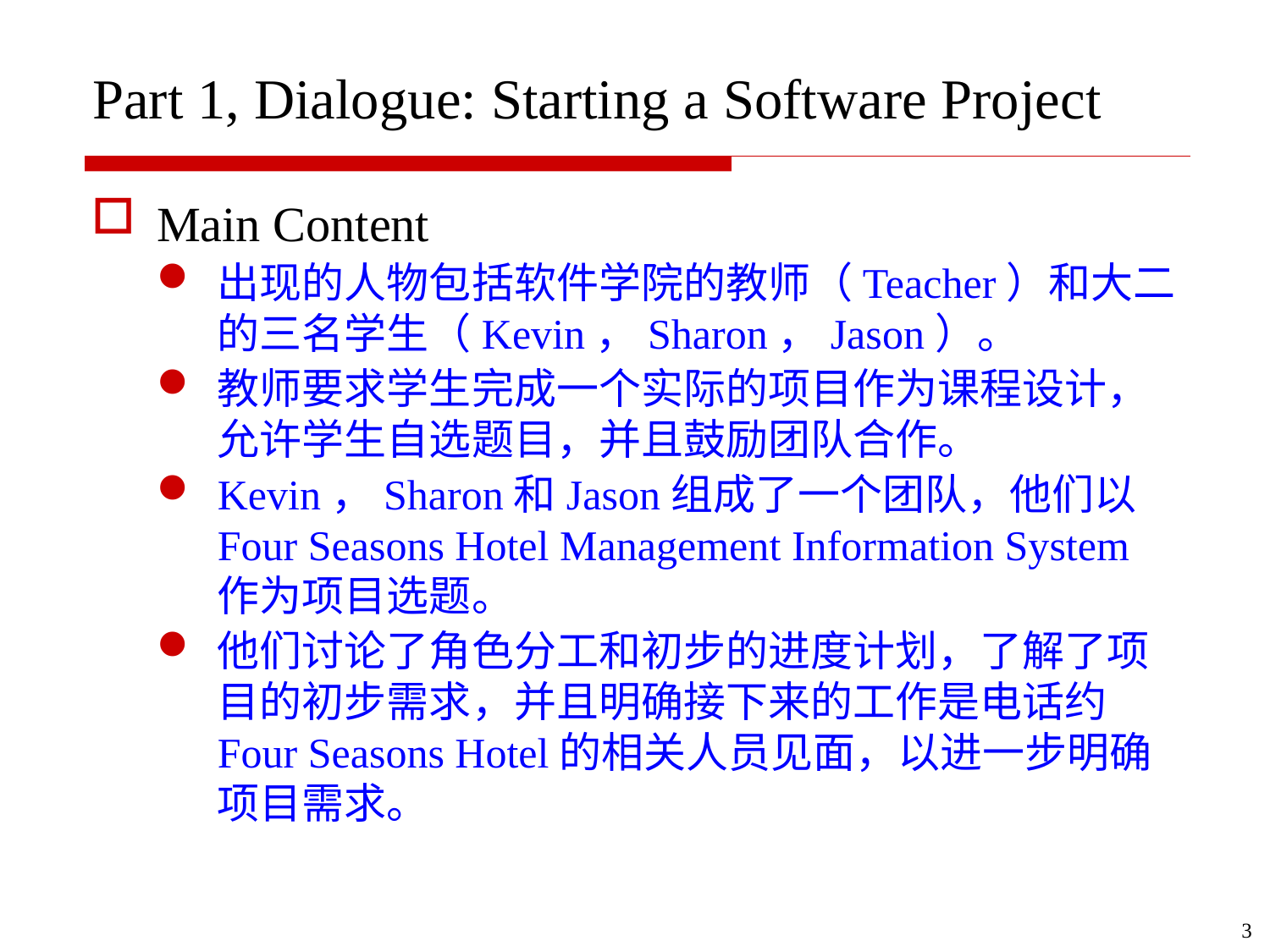

# Part 1, Dialogue: Starting a Software Project
Main Content
出现的人物包括软件学院的教师（Teacher）和大二的三名学生（Kevin，Sharon，Jason）。
教师要求学生完成一个实际的项目作为课程设计，允许学生自选题目，并且鼓励团队合作。
Kevin，Sharon和Jason组成了一个团队，他们以Four Seasons Hotel Management Information System作为项目选题。
他们讨论了角色分工和初步的进度计划，了解了项目的初步需求，并且明确接下来的工作是电话约Four Seasons Hotel的相关人员见面，以进一步明确项目需求。

3